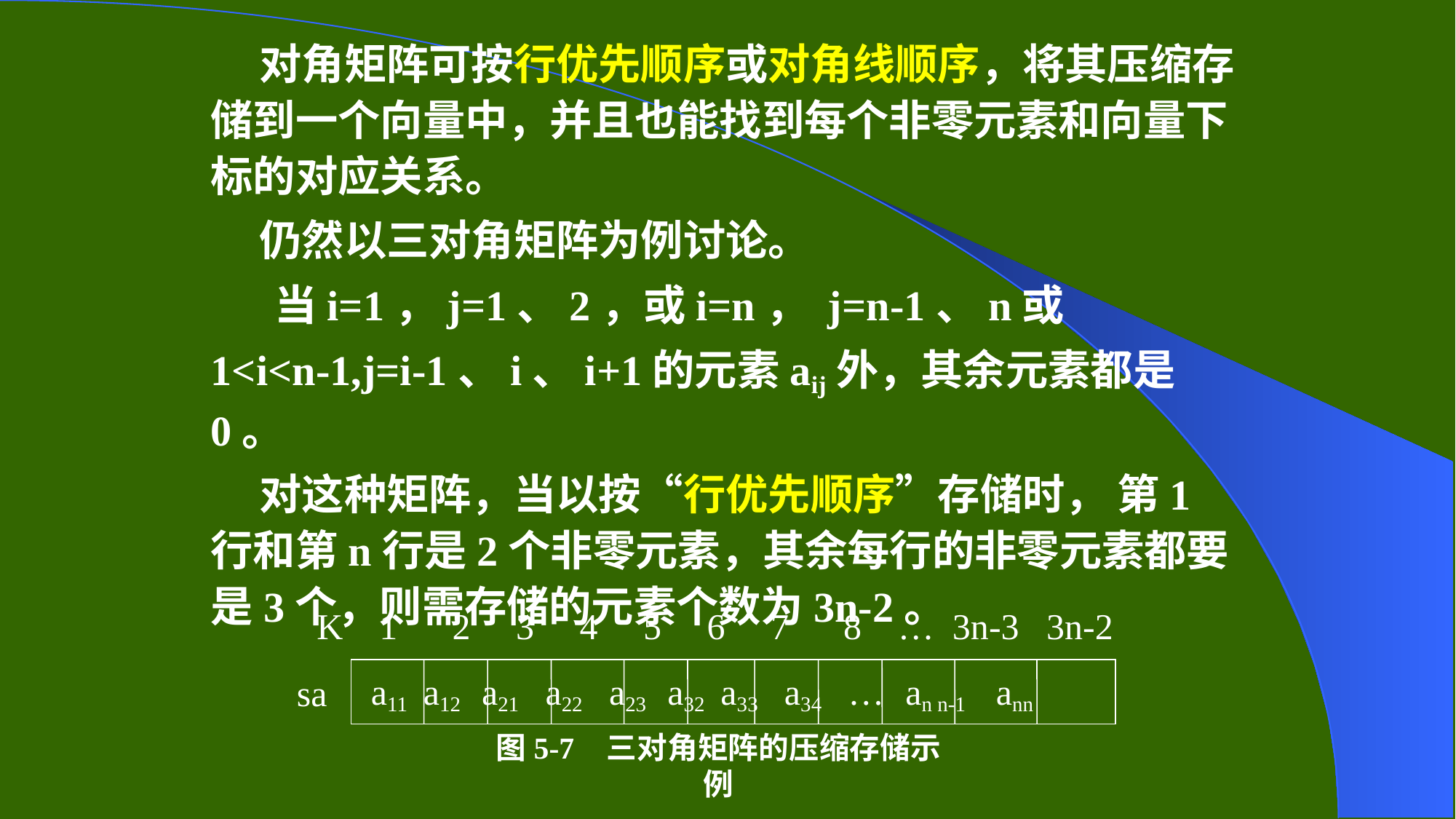

对角矩阵可按行优先顺序或对角线顺序，将其压缩存储到一个向量中，并且也能找到每个非零元素和向量下标的对应关系。
    仍然以三对角矩阵为例讨论。
当i=1，j=1、2，或i=n， j=n-1、n或
1<i<n-1,j=i-1、i、i+1的元素aij外，其余元素都是0。
    对这种矩阵，当以按“行优先顺序”存储时， 第1行和第n行是2个非零元素，其余每行的非零元素都要是3个，则需存储的元素个数为3n-2。
K    1      2     3     4     5     6     7      8    …  3n-3   3n-2
 a11   a12    a21     a22     a23    a32   a33     a34     …    an n-1     ann

sa
图5-7   三对角矩阵的压缩存储示例